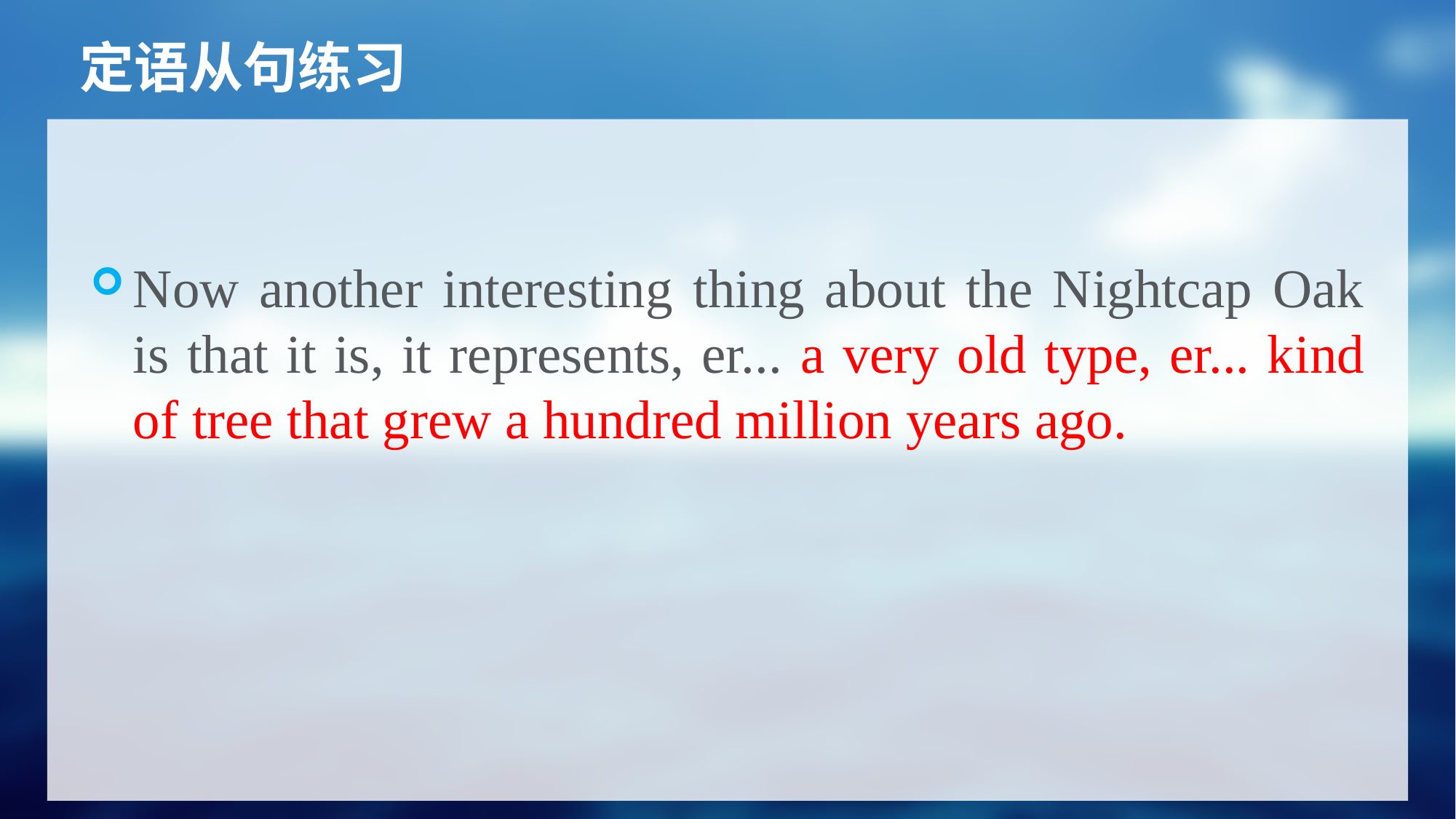

# 定语从句练习
Now another interesting thing about the Nightcap Oak is that it is, it represents, er... a very old type, er... kind of tree that grew a hundred million years ago.